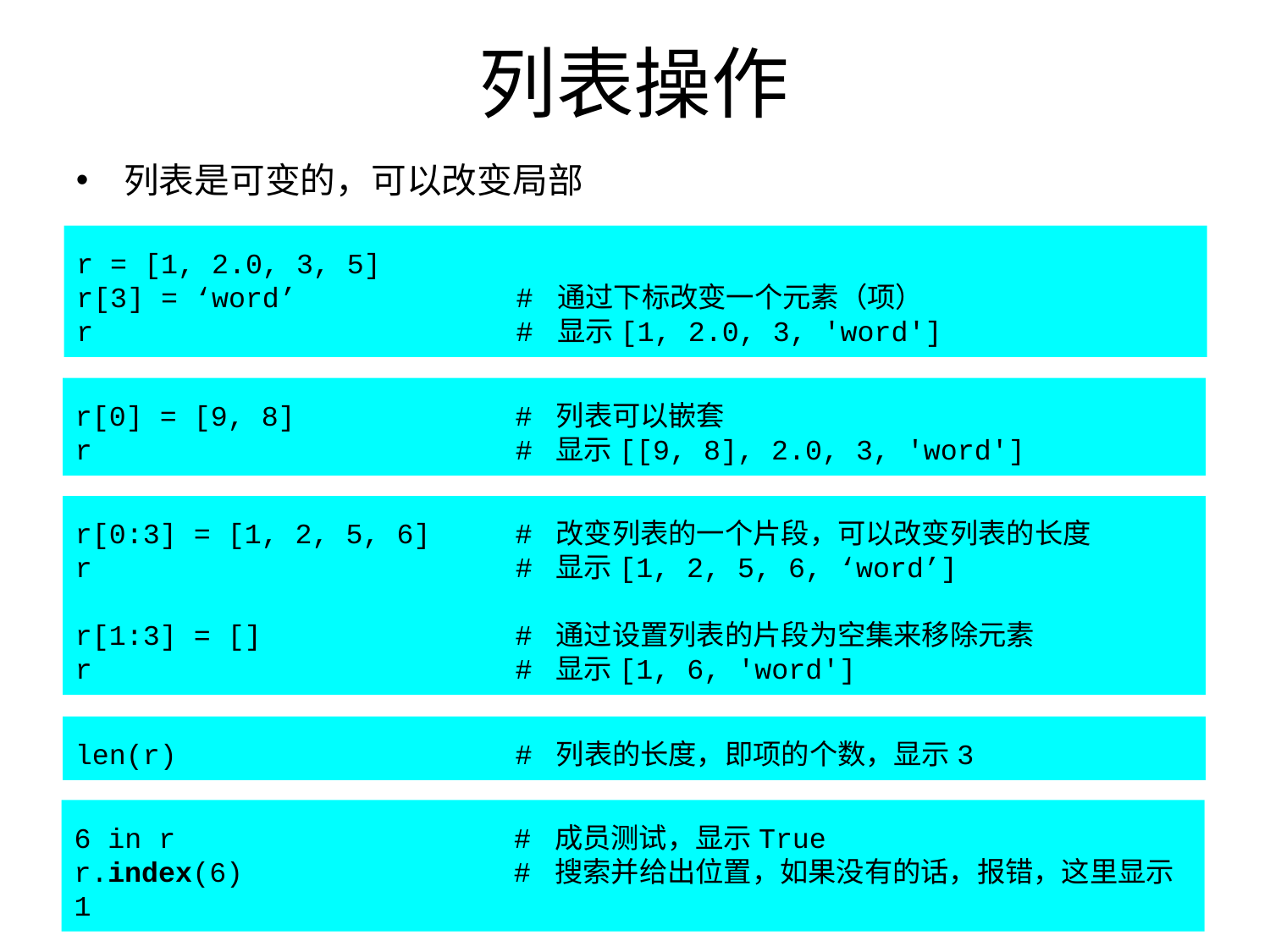

# 列表操作
列表是可变的，可以改变局部
r = [1, 2.0, 3, 5]
r[3] = ‘word’             # 通过下标改变一个元素（项）
r                         # 显示[1, 2.0, 3, 'word']
r[0] = [9, 8]             # 列表可以嵌套
r                         # 显示[[9, 8], 2.0, 3, 'word']
r[0:3] = [1, 2, 5, 6]     # 改变列表的一个片段，可以改变列表的长度
r                         # 显示[1, 2, 5, 6, ‘word’]

r[1:3] = []               # 通过设置列表的片段为空集来移除元素
r                         # 显示[1, 6, 'word']
len(r)                    # 列表的长度，即项的个数，显示3
6 in r                    # 成员测试，显示True
r.index(6)                # 搜索并给出位置，如果没有的话，报错，这里显示1
36